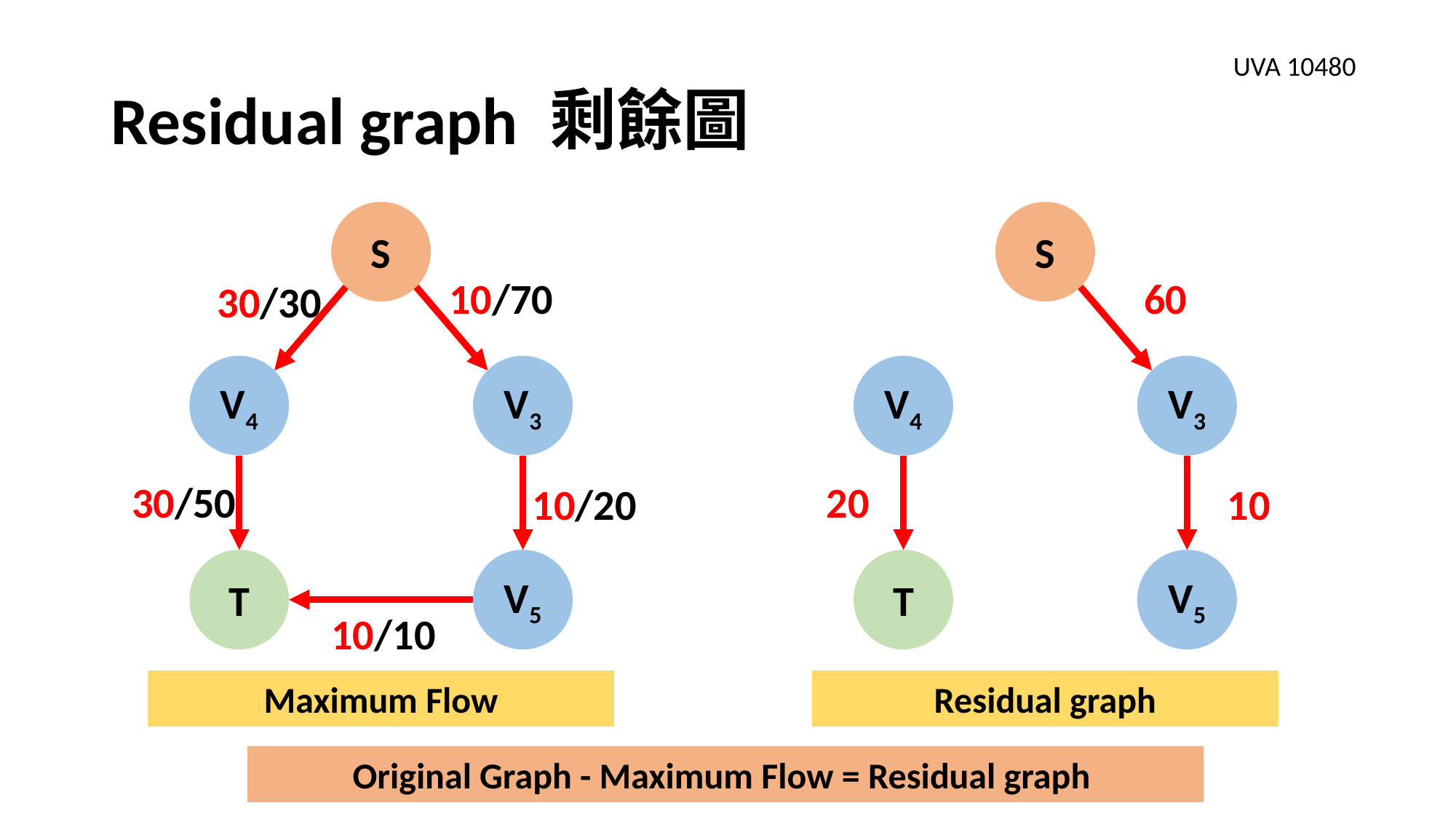

# Residual graph 剩餘圖
UVA 10480
S
S
10/70
60
30/30
V4
V3
V4
V3
30/50
20
10/20
10
V5
V5
T
T
10/10
Maximum Flow
Residual graph
Original Graph - Maximum Flow = Residual graph